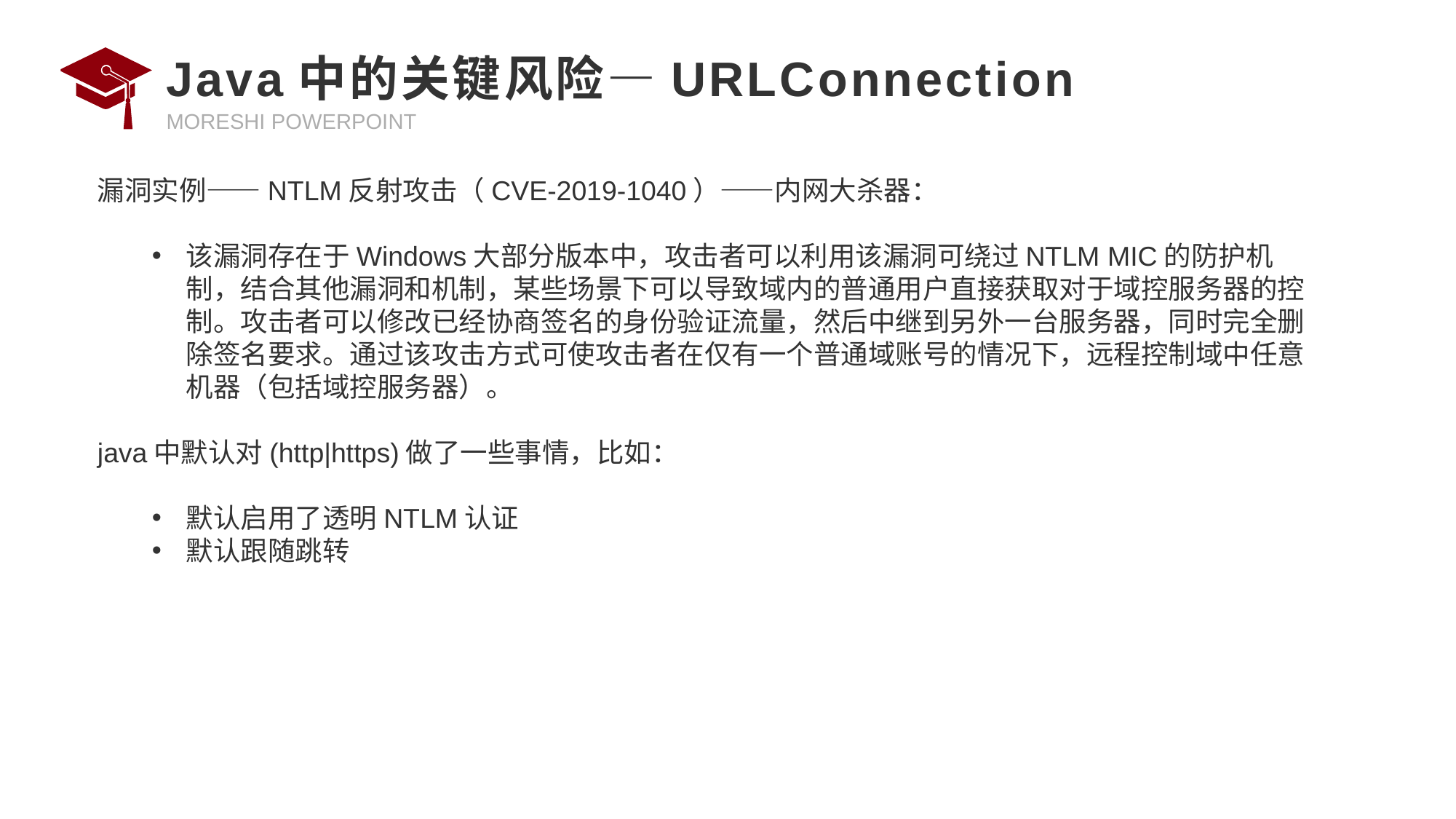

# Java中的关键风险—URLConnection
漏洞实例——NTLM反射攻击（CVE-2019-1040）——内网大杀器：

该漏洞存在于Windows大部分版本中，攻击者可以利用该漏洞可绕过NTLM MIC的防护机制，结合其他漏洞和机制，某些场景下可以导致域内的普通用户直接获取对于域控服务器的控制。攻击者可以修改已经协商签名的身份验证流量，然后中继到另外一台服务器，同时完全删除签名要求。通过该攻击方式可使攻击者在仅有一个普通域账号的情况下，远程控制域中任意机器（包括域控服务器）。

java中默认对(http|https)做了一些事情，比如：

默认启用了透明NTLM认证
默认跟随跳转